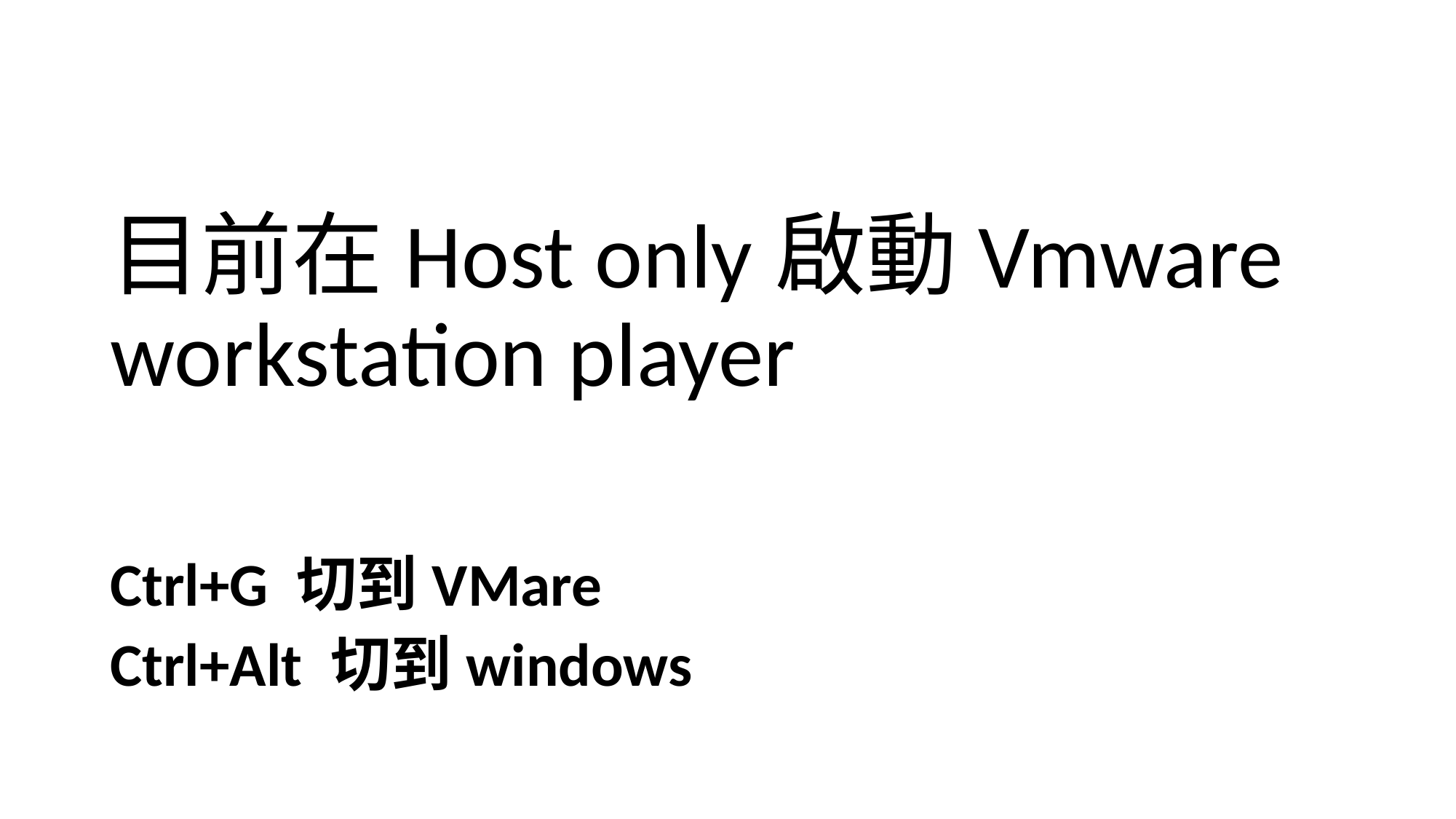

# 目前在Host only啟動Vmware workstation player
Ctrl+G 切到VMare
Ctrl+Alt 切到windows